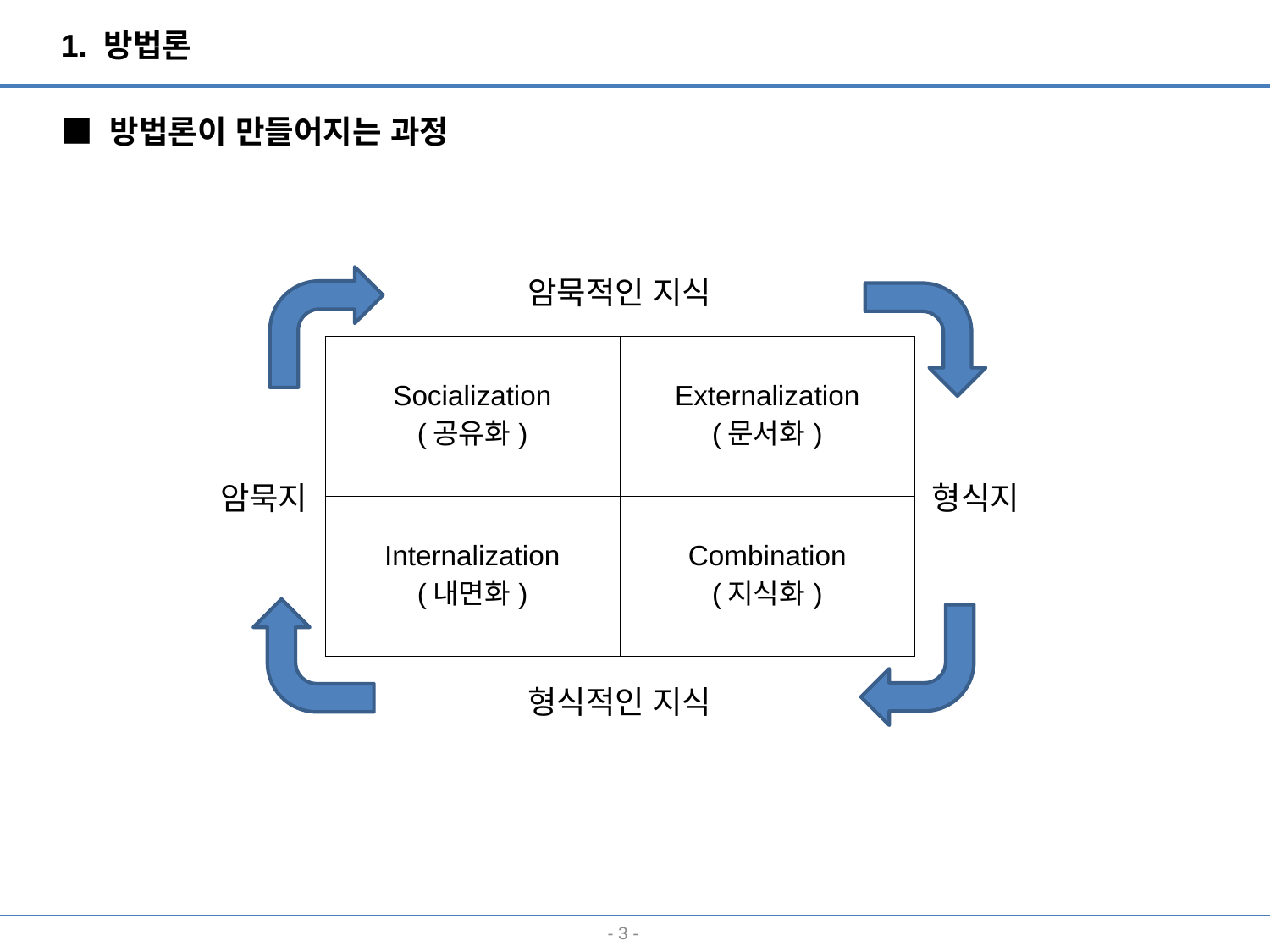

1. 방법론
■ 방법론이 만들어지는 과정

암묵적인 지식

| Socialization (공유화) | Externalization (문서화) |
| --- | --- |
| Internalization (내면화) | Combination (지식화) |
암묵지
형식지

형식적인 지식
- 3 -